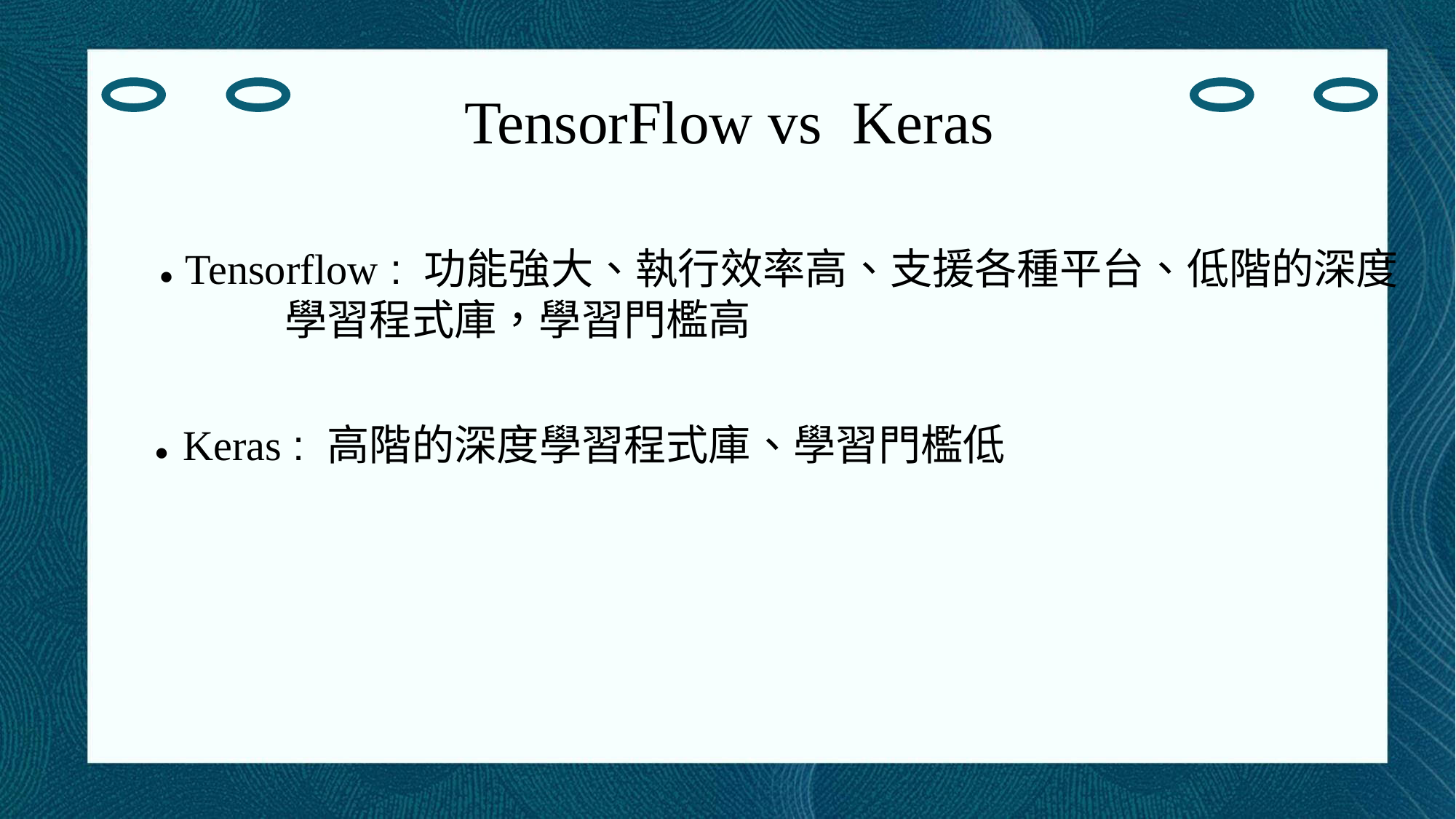

TensorFlow vs  Keras
● Tensorflow : 功能強大、執行效率高、支援各種平台、低階的深度
            學習程式庫，學習門檻高

●  Keras : 高階的深度學習程式庫、學習門檻低